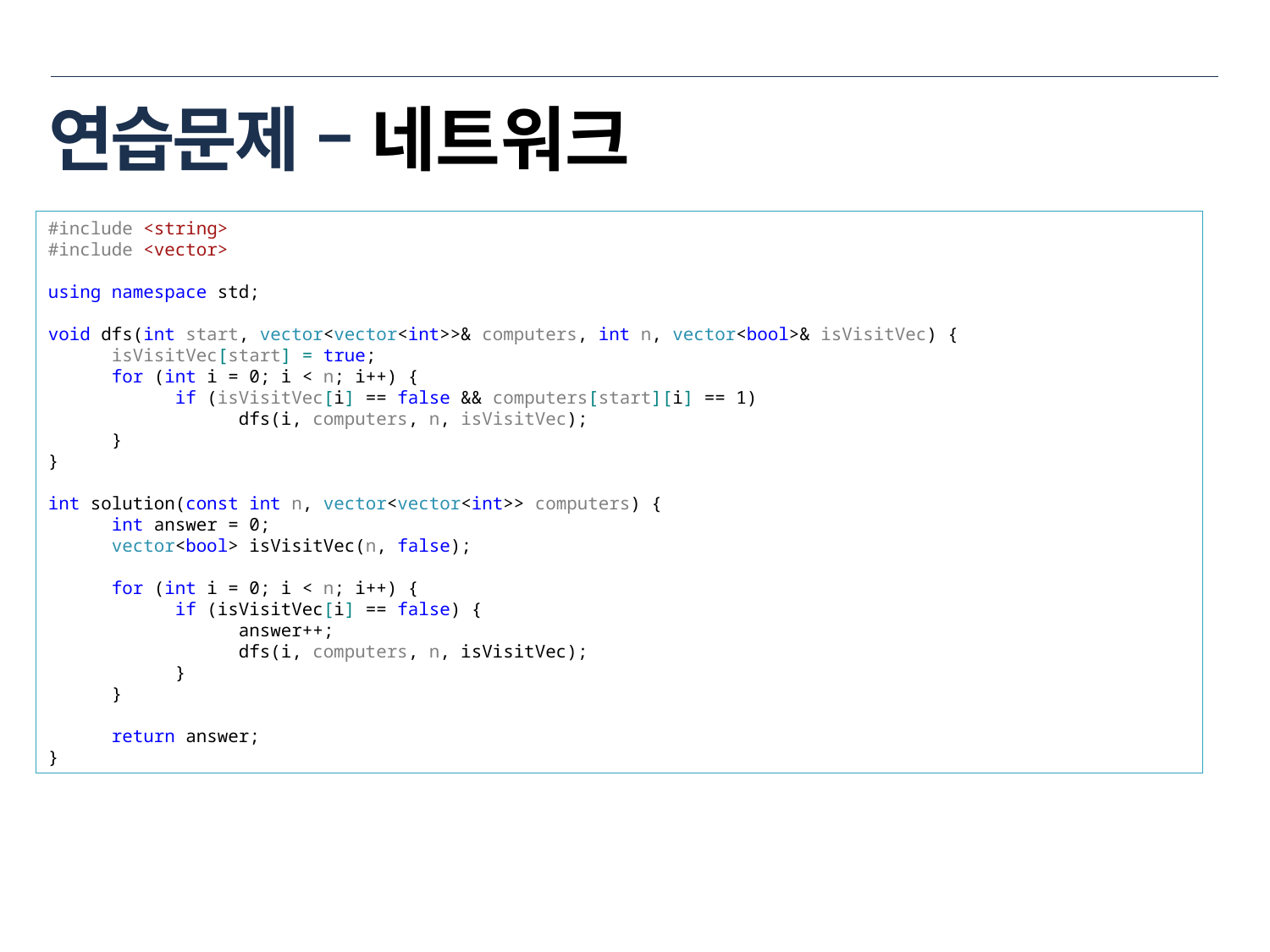

연습문제 – 네트워크
#include <string>
#include <vector>

using namespace std;

void dfs(int start, vector<vector<int>>& computers, int n, vector<bool>& isVisitVec) {
isVisitVec[start] = true;
for (int i = 0; i < n; i++) {
if (isVisitVec[i] == false && computers[start][i] == 1)
dfs(i, computers, n, isVisitVec);
}
}

int solution(const int n, vector<vector<int>> computers) {
int answer = 0;
vector<bool> isVisitVec(n, false);

for (int i = 0; i < n; i++) {
if (isVisitVec[i] == false) {
answer++;
dfs(i, computers, n, isVisitVec);
}
}

return answer;
}